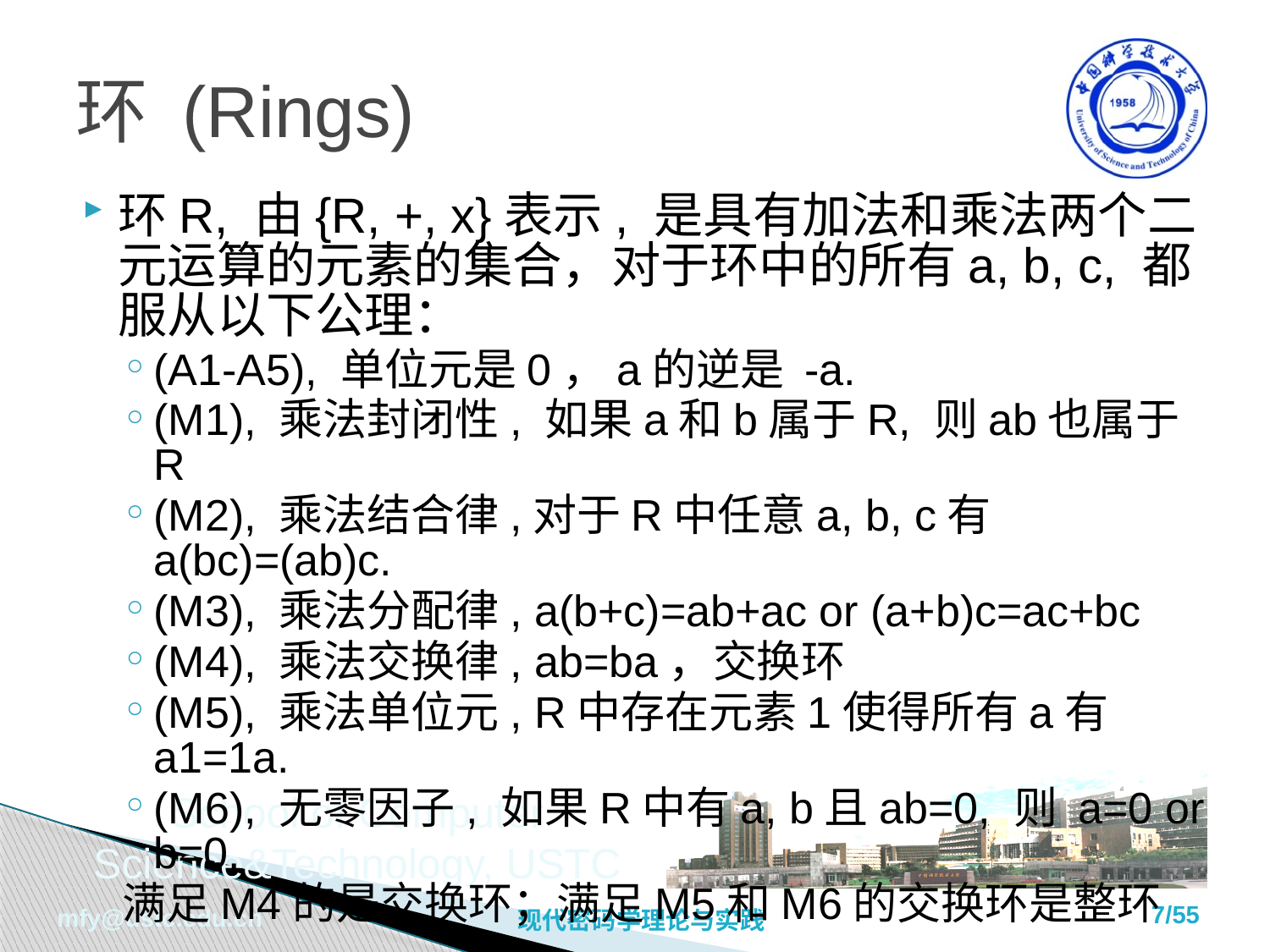

# 环 (Rings)
环R, 由{R, +, x}表示, 是具有加法和乘法两个二元运算的元素的集合，对于环中的所有a, b, c, 都服从以下公理：
(A1-A5), 单位元是0，a的逆是 -a.
(M1), 乘法封闭性, 如果a和b属于R, 则ab也属于R
(M2), 乘法结合律,对于R中任意a, b, c有a(bc)=(ab)c.
(M3), 乘法分配律, a(b+c)=ab+ac or (a+b)c=ac+bc
(M4), 乘法交换律, ab=ba，交换环
(M5), 乘法单位元, R中存在元素1使得所有a有 a1=1a.
(M6), 无零因子, 如果R中有a, b且ab=0, 则 a=0 or b=0.
满足M4的是交换环；满足M5和M6的交换环是整环